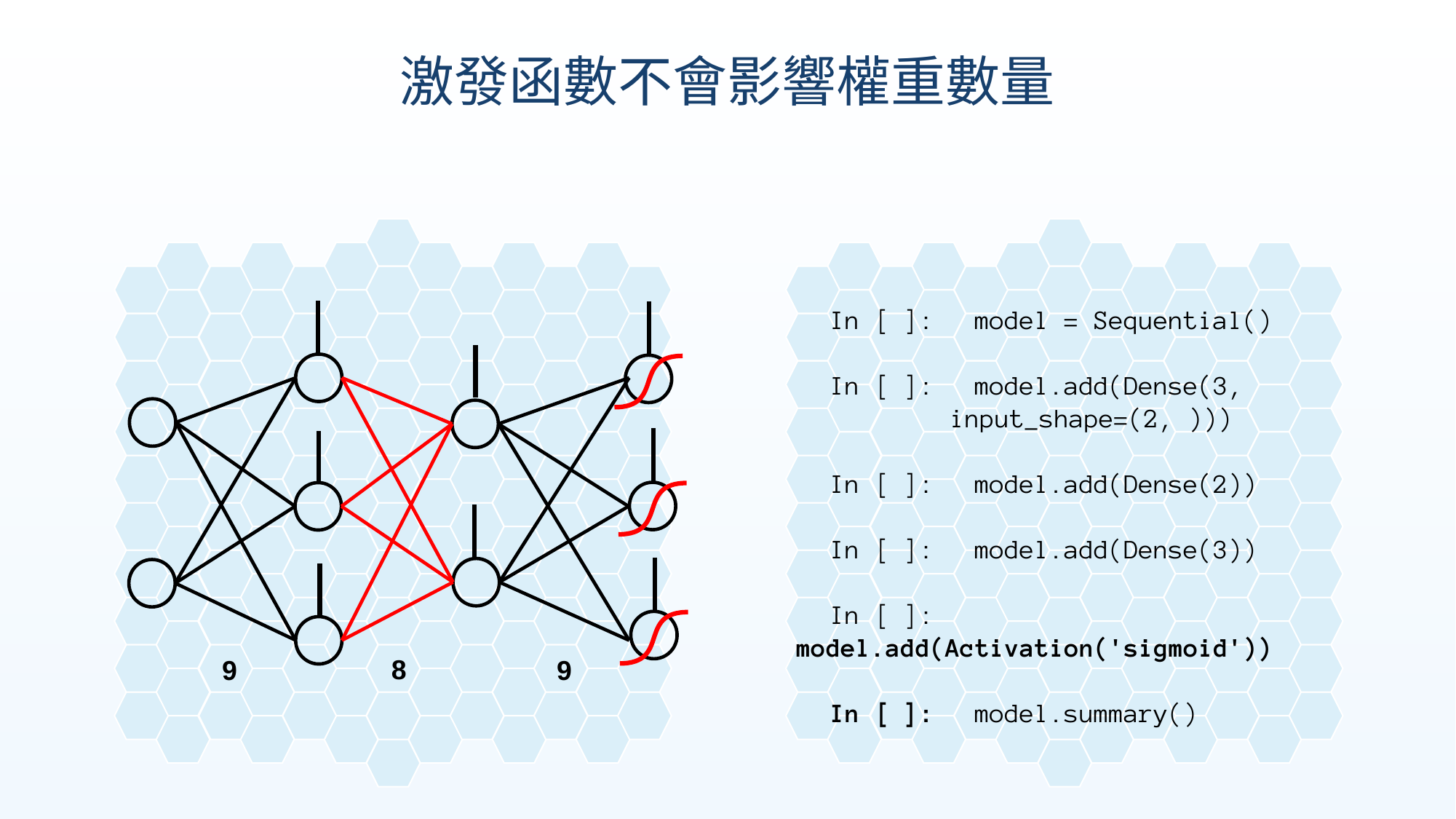

激發函數不會影響權重數量

　In [ ]:　model = Sequential()

　In [ ]:　model.add(Dense(3, 		   input_shape=(2, )))

　In [ ]:　model.add(Dense(2))

　In [ ]:　model.add(Dense(3))

　In [ ]:　model.add(Activation('sigmoid'))

　In [ ]:　model.summary()

8
9
9